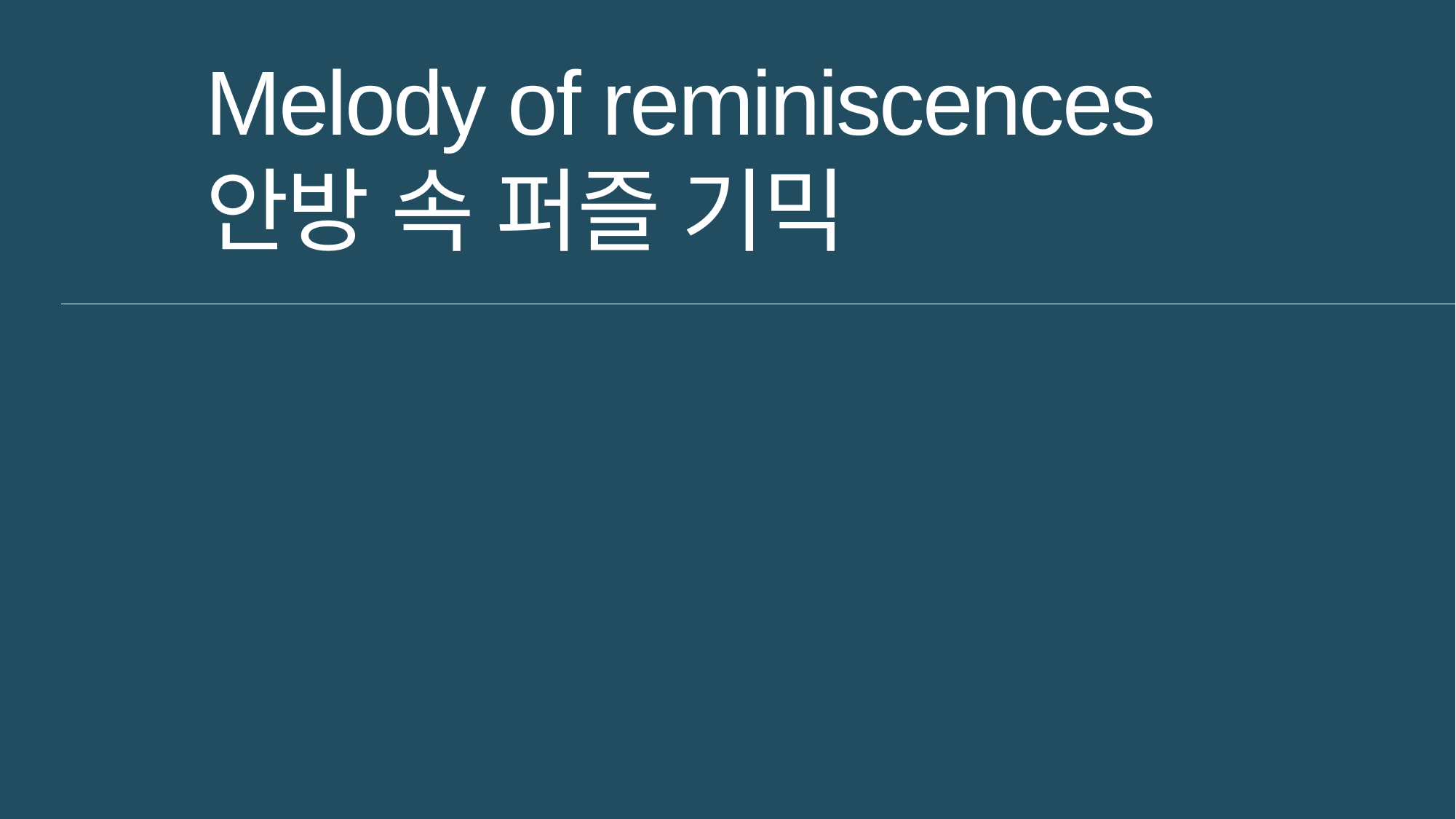

Melody of reminiscences
안방 속 퍼즐 기믹